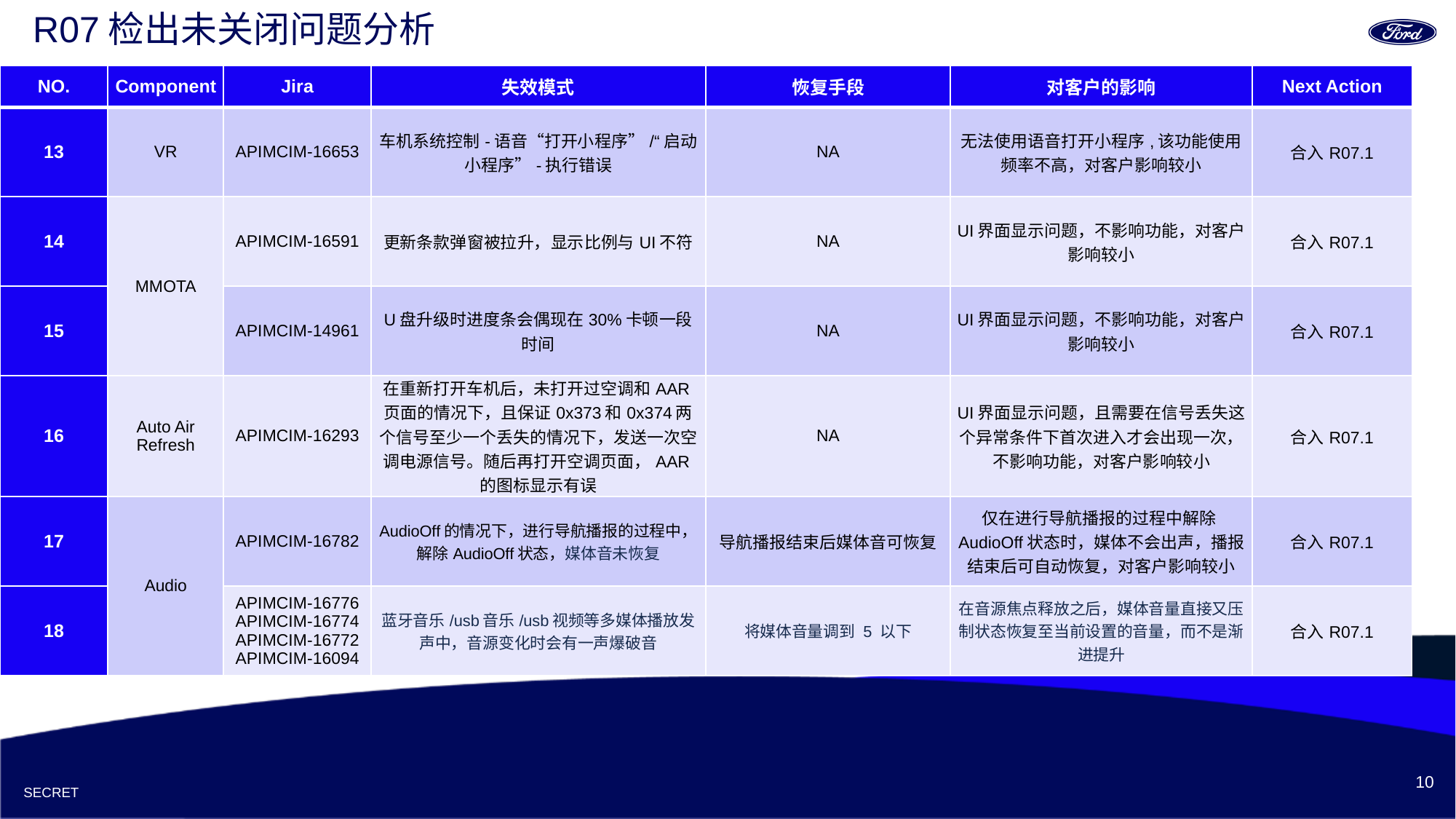

# R07检出未关闭问题分析
| NO. | Component | Jira | 失效模式 | 恢复手段 | 对客户的影响 | Next Action |
| --- | --- | --- | --- | --- | --- | --- |
| 13 | VR | APIMCIM-16653 | 车机系统控制-语音“打开小程序”/“启动小程序”-执行错误 | NA | 无法使用语音打开小程序,该功能使用频率不高，对客户影响较小 | 合入R07.1 |
| 14 | MMOTA | APIMCIM-16591 | 更新条款弹窗被拉升，显示比例与UI不符 | NA | UI界面显示问题，不影响功能，对客户影响较小 | 合入R07.1 |
| 15 |  | APIMCIM-14961 | U盘升级时进度条会偶现在30%卡顿一段时间 | NA | UI界面显示问题，不影响功能，对客户影响较小 | 合入R07.1 |
| 16 | Auto Air Refresh | APIMCIM-16293 | 在重新打开车机后，未打开过空调和AAR页面的情况下，且保证0x373和0x374两个信号至少一个丢失的情况下，发送一次空调电源信号。随后再打开空调页面，AAR的图标显示有误 | NA | UI界面显示问题，且需要在信号丢失这个异常条件下首次进入才会出现一次，不影响功能，对客户影响较小 | 合入R07.1 |
| 17 | Audio | APIMCIM-16782 | AudioOff的情况下，进行导航播报的过程中，解除AudioOff状态，媒体音未恢复 | 导航播报结束后媒体音可恢复 | 仅在进行导航播报的过程中解除AudioOff状态时，媒体不会出声，播报结束后可自动恢复，对客户影响较小 | 合入R07.1 |
| 18 |  | APIMCIM-16776 APIMCIM-16774 APIMCIM-16772 APIMCIM-16094 | 蓝牙音乐/usb音乐/usb视频等多媒体播放发声中，音源变化时会有一声爆破音 | 将媒体音量调到 5 以下 | 在音源焦点释放之后，媒体音量直接又压制状态恢复至当前设置的音量，而不是渐进提升 | 合入R07.1 |